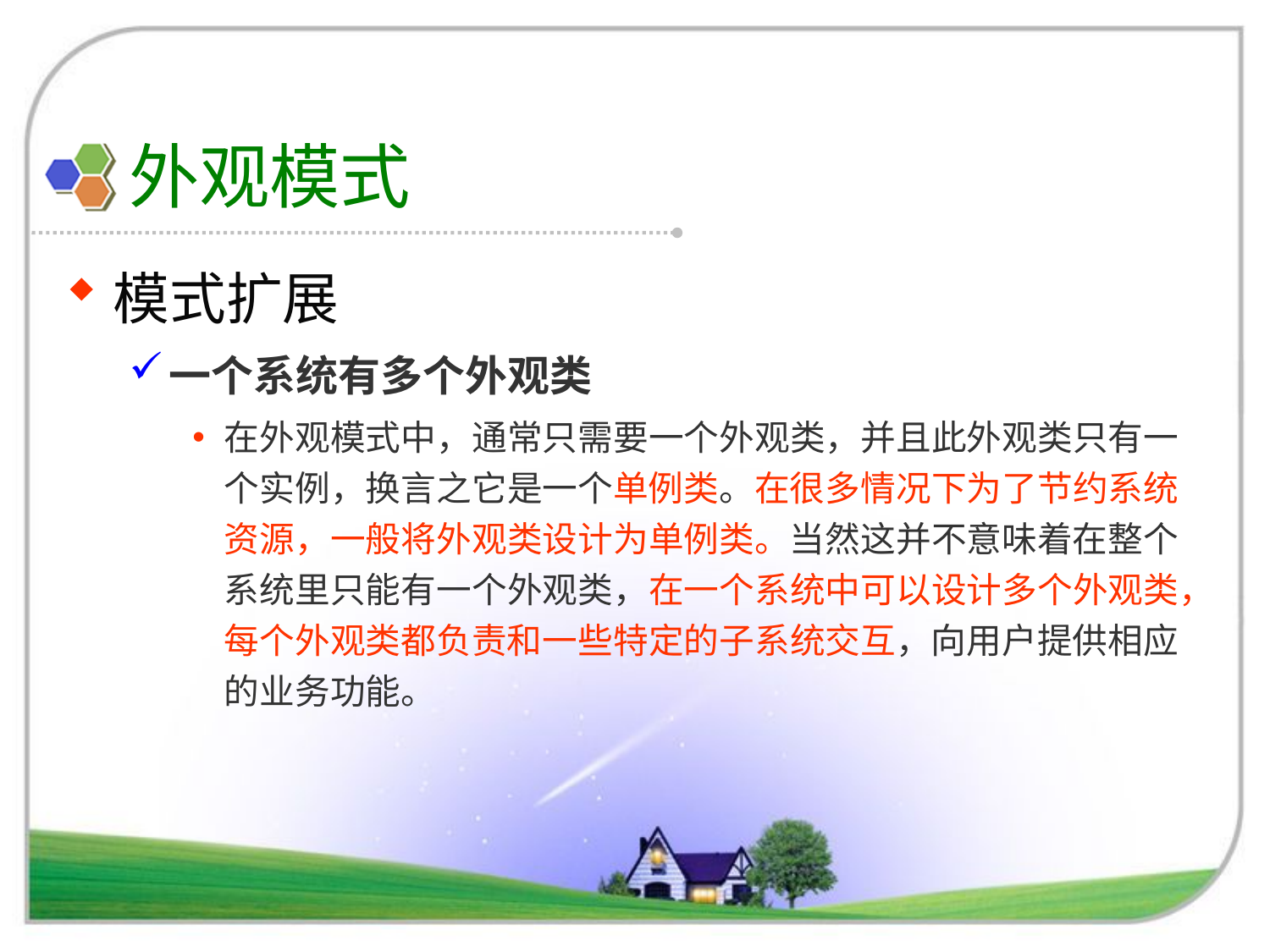

# 外观模式
模式扩展
一个系统有多个外观类
在外观模式中，通常只需要一个外观类，并且此外观类只有一个实例，换言之它是一个单例类。在很多情况下为了节约系统资源，一般将外观类设计为单例类。当然这并不意味着在整个系统里只能有一个外观类，在一个系统中可以设计多个外观类，每个外观类都负责和一些特定的子系统交互，向用户提供相应的业务功能。